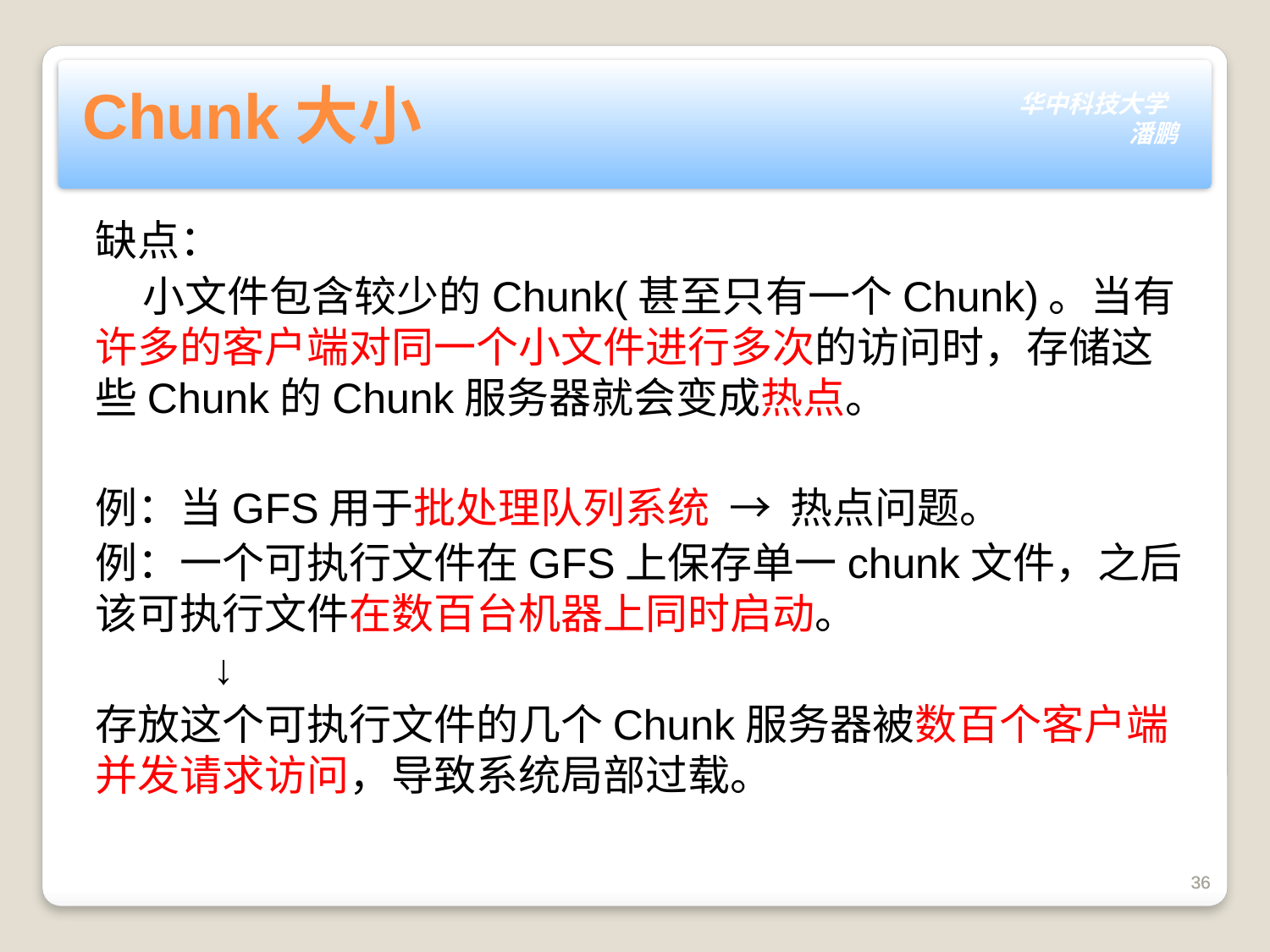

Chunk大小
缺点：
    小文件包含较少的Chunk(甚至只有一个Chunk)。当有许多的客户端对同一个小文件进行多次的访问时，存储这些Chunk的Chunk服务器就会变成热点。

例：当GFS用于批处理队列系统  →  热点问题。
例：一个可执行文件在GFS上保存单一chunk文件，之后该可执行文件在数百台机器上同时启动。
          ↓
存放这个可执行文件的几个Chunk服务器被数百个客户端并发请求访问，导致系统局部过载。
36
36